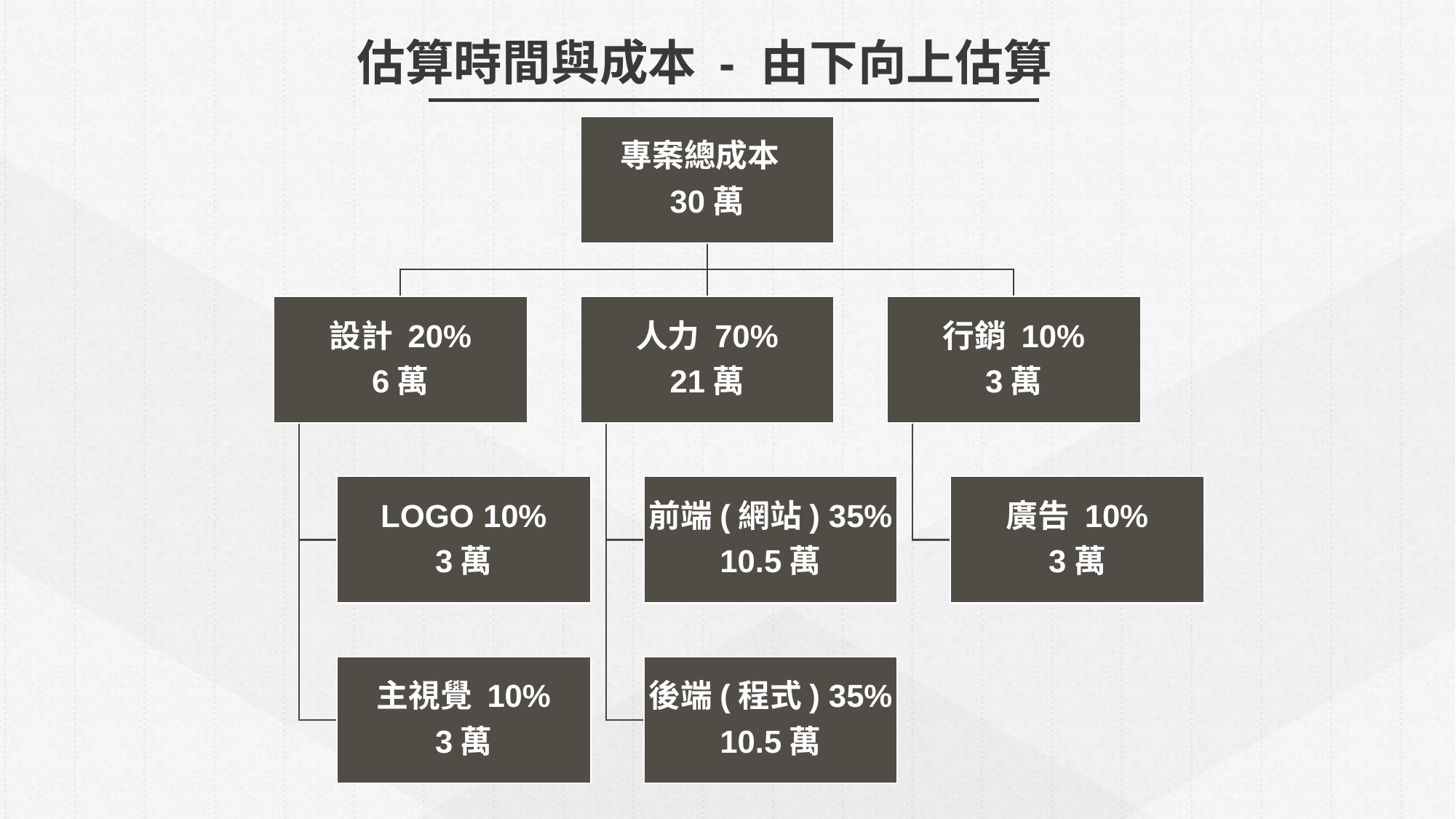

估算時間與成本 - 由下向上估算
專案總成本
30萬
設計 20%
6萬
LOGO 10%
3萬
主視覺 10%
3萬
人力 70%
21萬
前端(網站) 35%
10.5萬
後端(程式) 35%
10.5萬
行銷 10%
3萬
廣告 10%
3萬